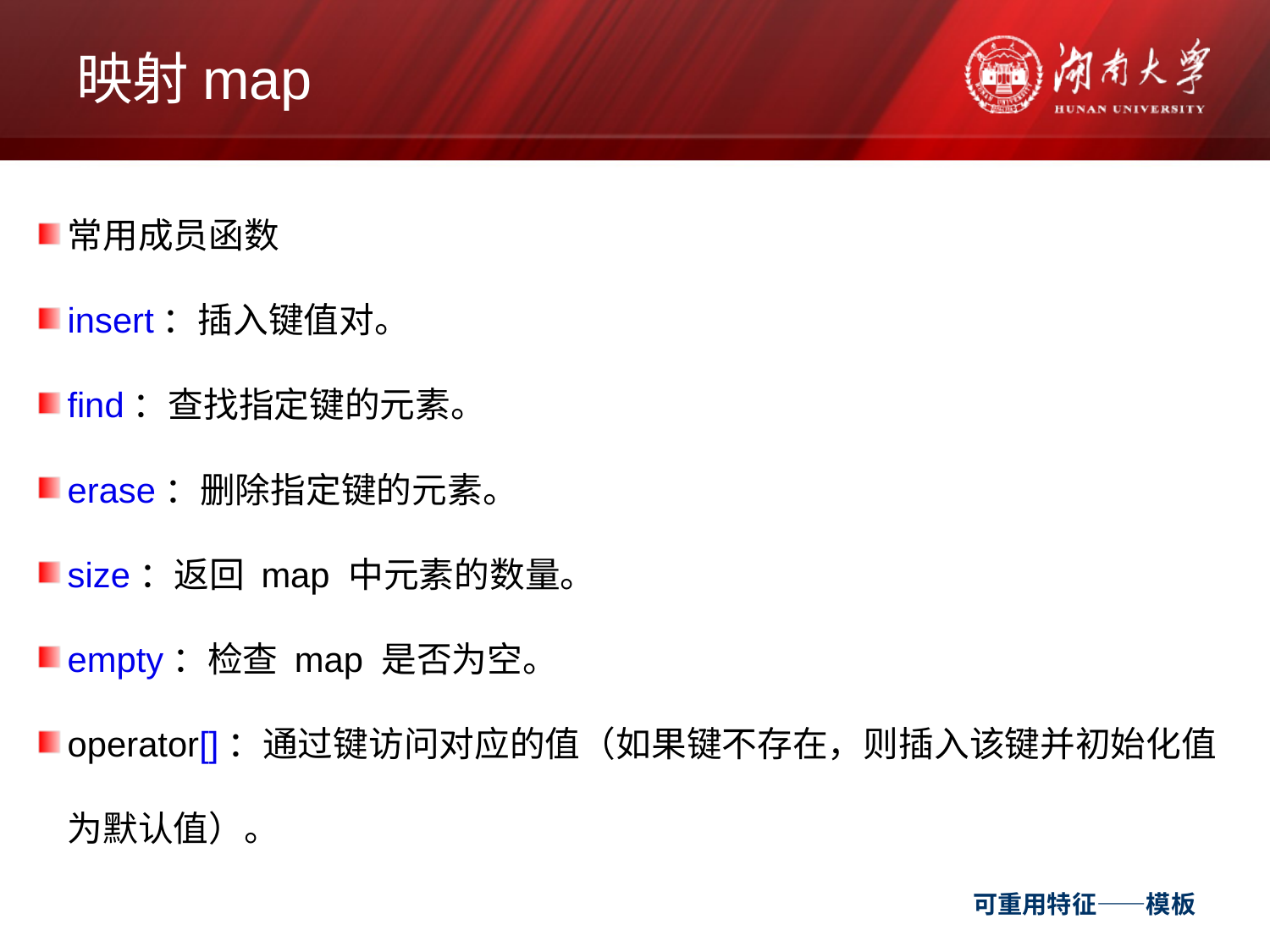

# 映射map
常用成员函数
insert：插入键值对。
find：查找指定键的元素。
erase：删除指定键的元素。
size：返回 map 中元素的数量。
empty：检查 map 是否为空。
operator[]：通过键访问对应的值（如果键不存在，则插入该键并初始化值为默认值）。